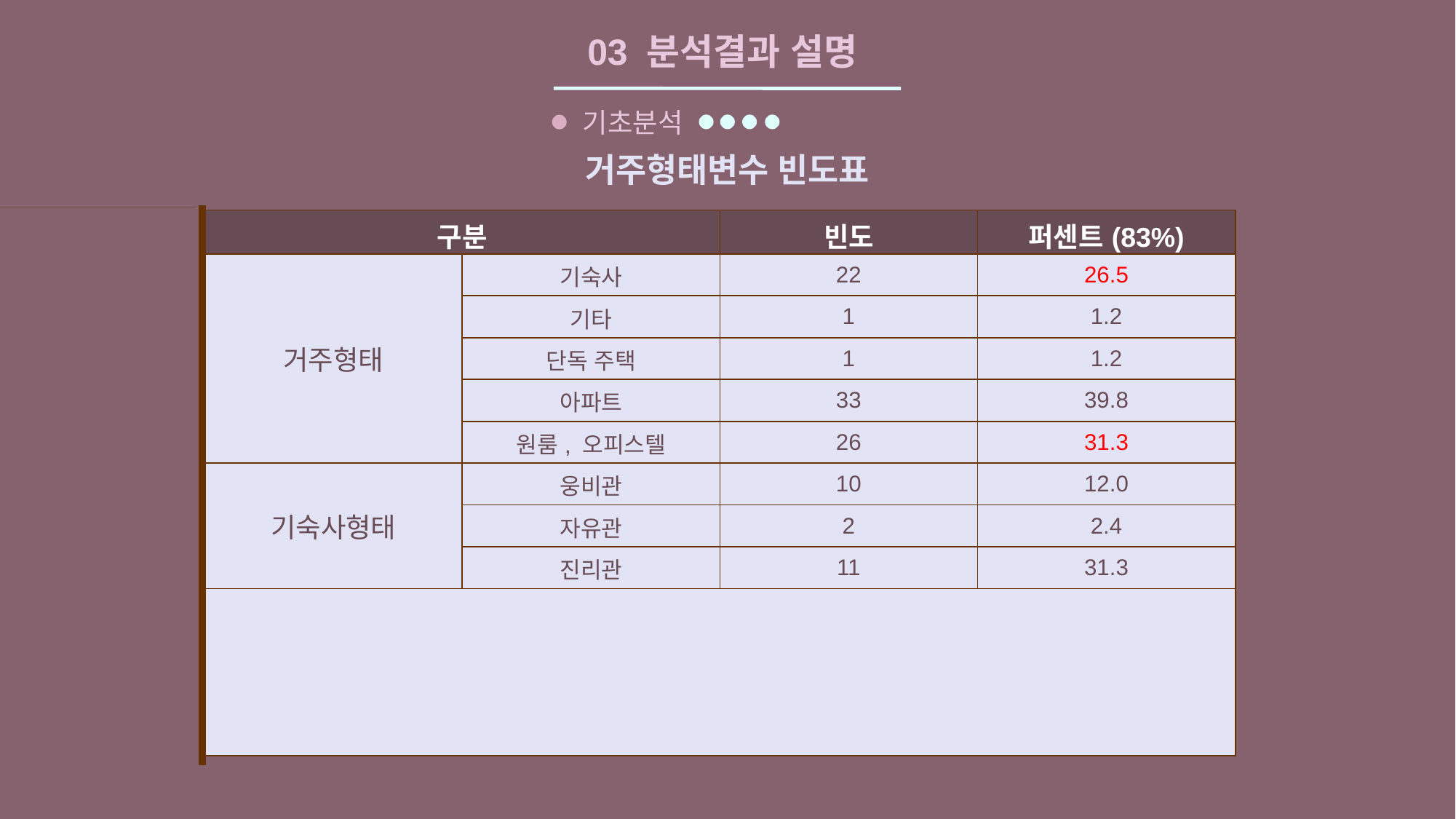

03 분석결과 설명
기초분석

거주형태변수 빈도표

| 구분 |  | 빈도 | 퍼센트(83%) |
| --- | --- | --- | --- |
| 학년 | 1학년 ~ 2학년 | 22 | 26.5 |
|  | 3학년 ~ 4학년 | 52 | 62.7 |
|  | 4학년 초과 ~ 학사 졸업 전 | 5 | 6.0 |
|  | 대학원생(석사, 박사) | 4 | 4.8 |
| 지출규모 | 25만원 이하 | 6 | 7.2 |
|  | 25만원 ~ 50만원 미만 | 28 | 33.7 |
|  | 50만원 ~ 75만원 미만 | 28 | 33.7 |
|  | 75만원 ~ 100만원 이상 | 18 | 21.7 |
|  | 100만원 이상 | 3 | 3.6 |
| 통학시간 | 15분 미만 | 14 | 47.0 |
|  | 15분 이상 ~ 30분 미만 | 18 | 16.9 |
|  | 30분 이상 ~ 45분 미만 | 38 | 13.3 |
|  | 45분 이상 ~ 60분 미만 | 13 | 13.3 |
|  | 60분 이상 | 8 | 9.6 |
| 구분 |  | 빈도 | 퍼센트(83%) |
| --- | --- | --- | --- |
| 거주형태 | 기숙사 | 22 | 26.5 |
|  | 기타 | 1 | 1.2 |
|  | 단독 주택 | 1 | 1.2 |
|  | 아파트 | 33 | 39.8 |
|  | 원룸, 오피스텔 | 26 | 31.3 |
| 기숙사형태 | 웅비관 | 10 | 12.0 |
|  | 자유관 | 2 | 2.4 |
|  | 진리관 | 11 | 31.3 |
|  |  |  |  |